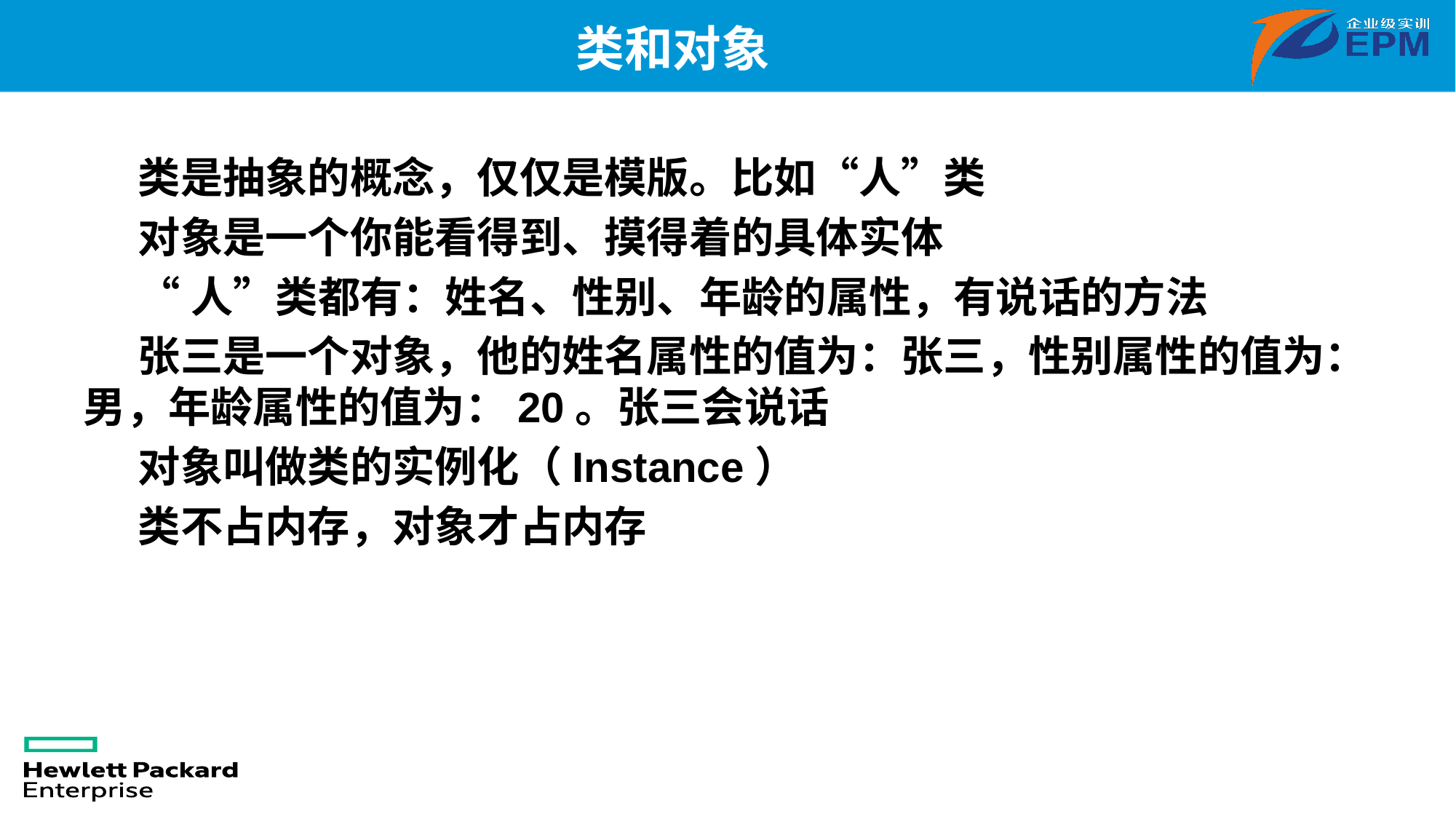

# 类和对象
类是抽象的概念，仅仅是模版。比如“人”类
对象是一个你能看得到、摸得着的具体实体
“人”类都有：姓名、性别、年龄的属性，有说话的方法
张三是一个对象，他的姓名属性的值为：张三，性别属性的值为：男，年龄属性的值为：20。张三会说话
对象叫做类的实例化（Instance）
类不占内存，对象才占内存